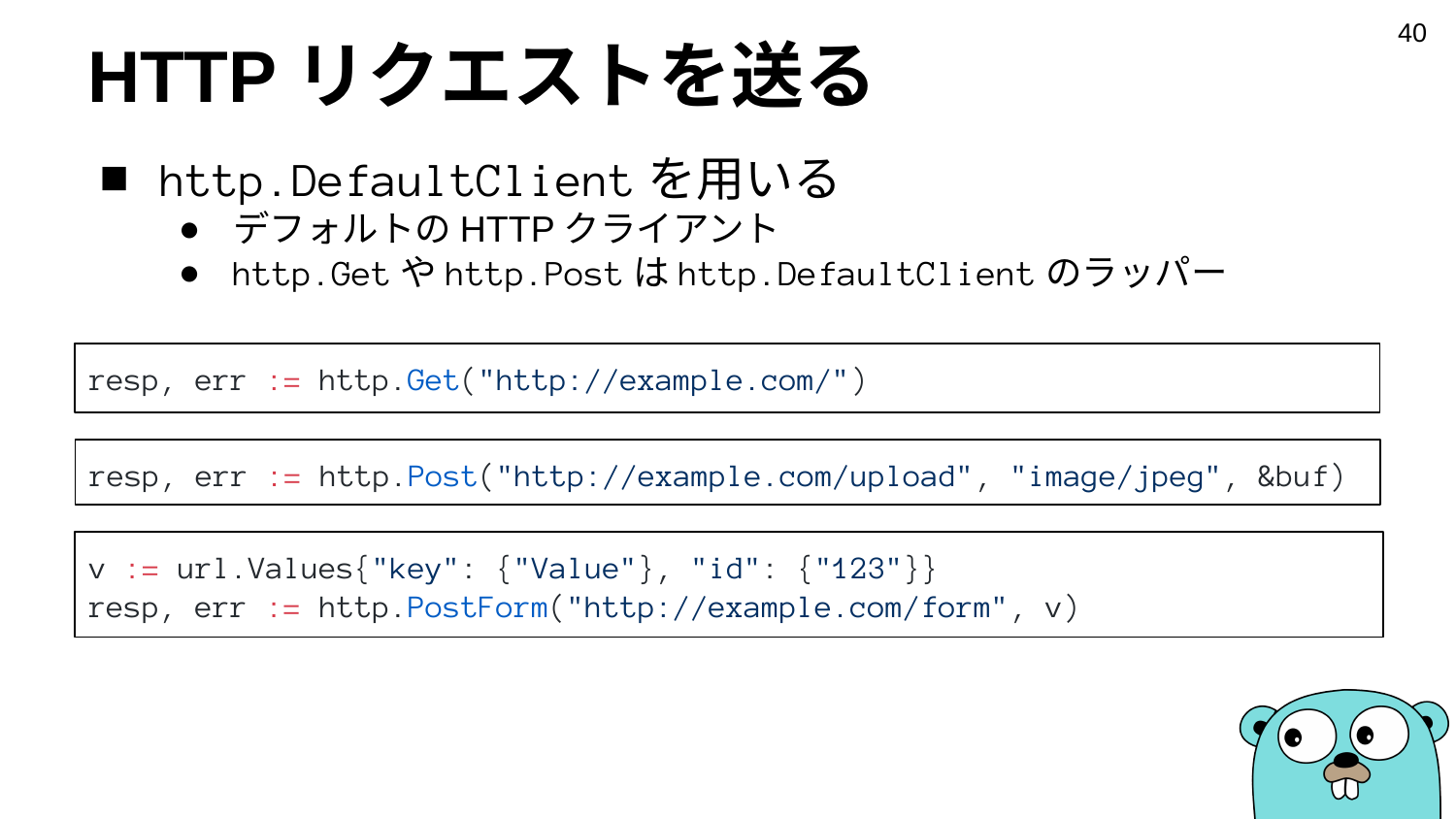

40
# HTTPリクエストを送る
http.DefaultClientを用いる
デフォルトのHTTPクライアント
http.Getやhttp.Postはhttp.DefaultClientのラッパー
resp, err := http.Get("http://example.com/")
resp, err := http.Post("http://example.com/upload", "image/jpeg", &buf)
v := url.Values{"key": {"Value"}, "id": {"123"}}
resp, err := http.PostForm("http://example.com/form", v)